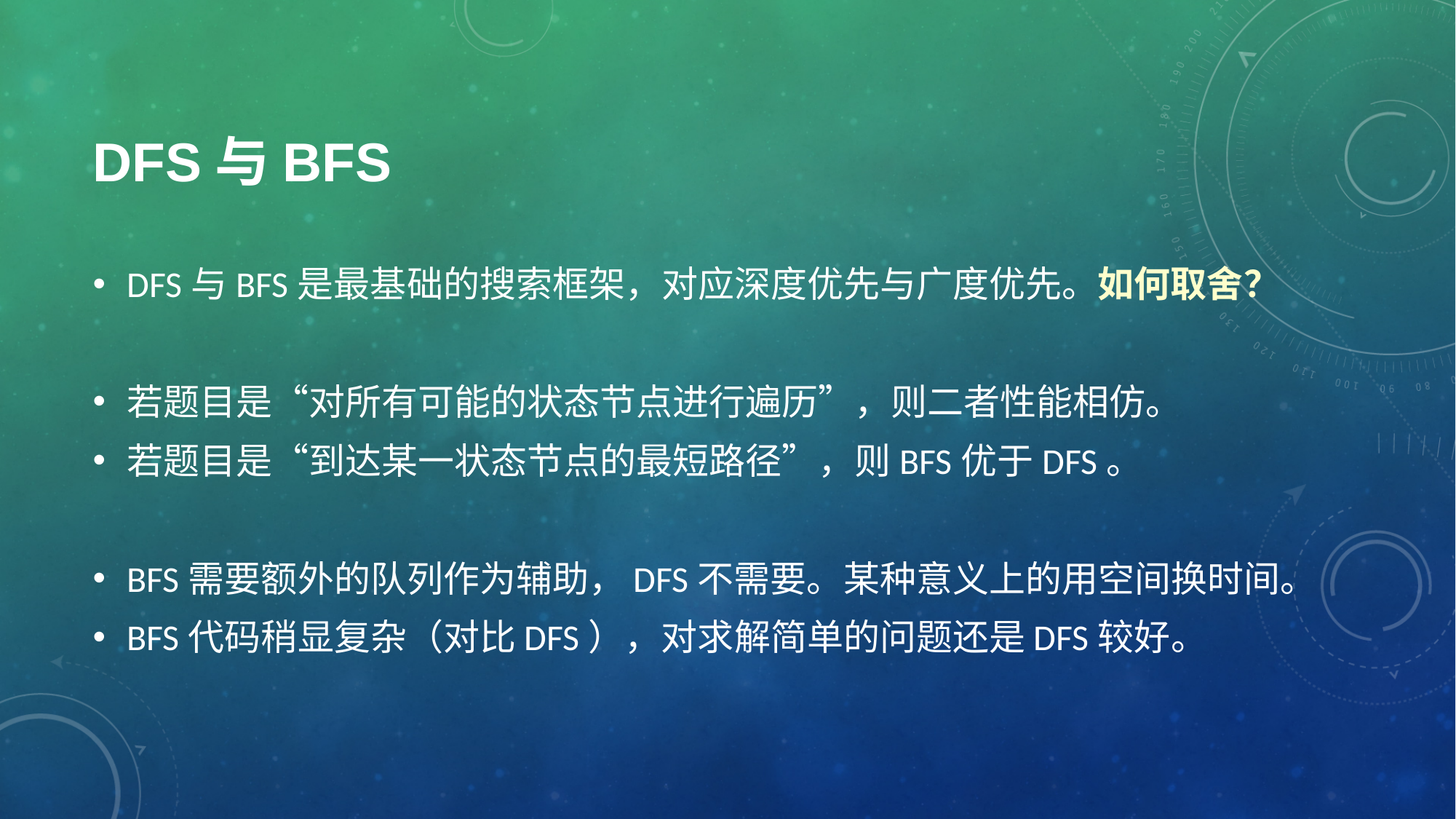

# DFS与BFS
DFS与BFS是最基础的搜索框架，对应深度优先与广度优先。如何取舍？

若题目是“对所有可能的状态节点进行遍历”，则二者性能相仿。
若题目是“到达某一状态节点的最短路径”，则BFS优于DFS。

BFS需要额外的队列作为辅助，DFS不需要。某种意义上的用空间换时间。
BFS代码稍显复杂（对比DFS），对求解简单的问题还是DFS较好。